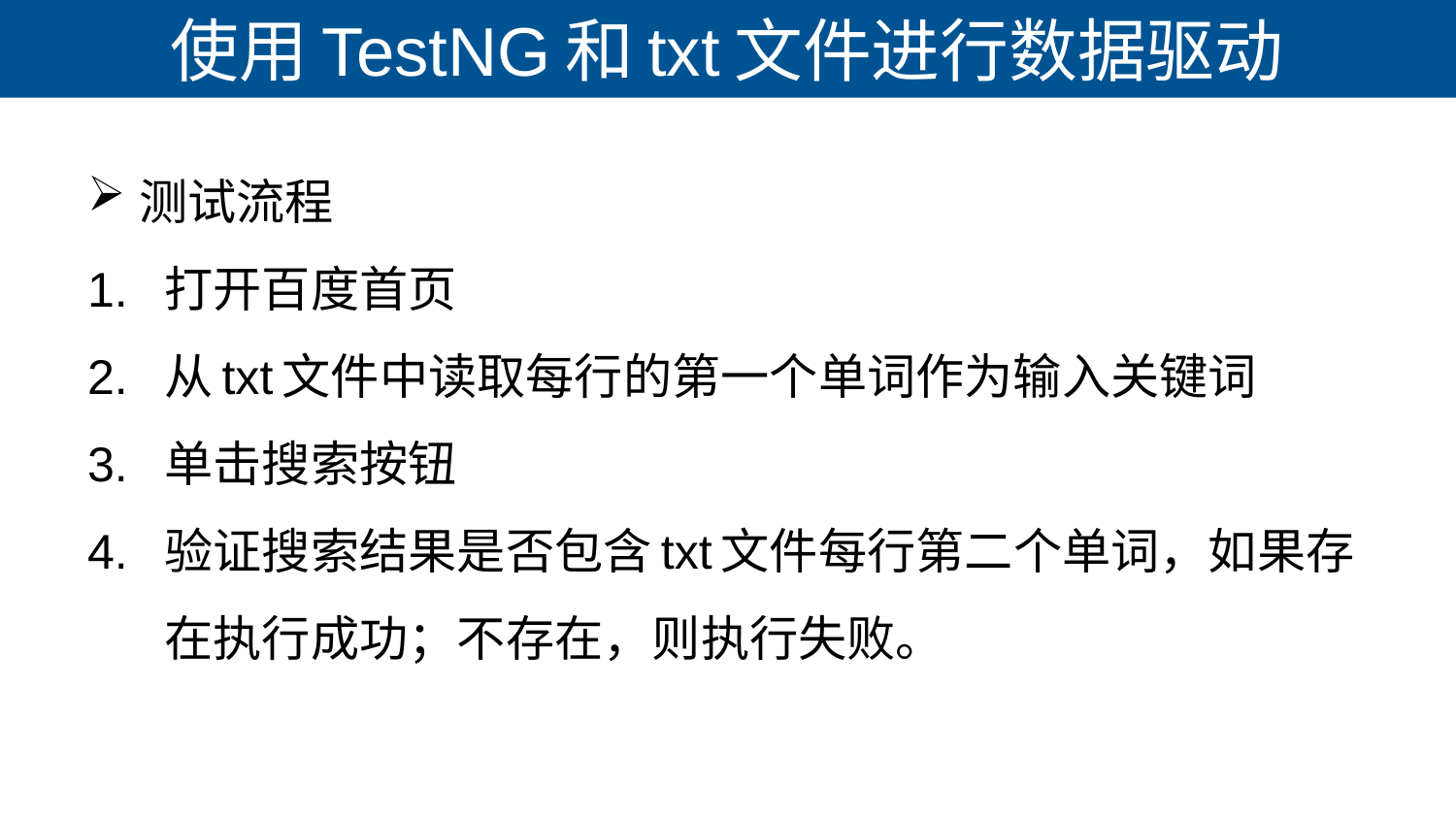

# 使用TestNG和txt文件进行数据驱动
测试流程
打开百度首页
从txt文件中读取每行的第一个单词作为输入关键词
单击搜索按钮
验证搜索结果是否包含txt文件每行第二个单词，如果存在执行成功；不存在，则执行失败。